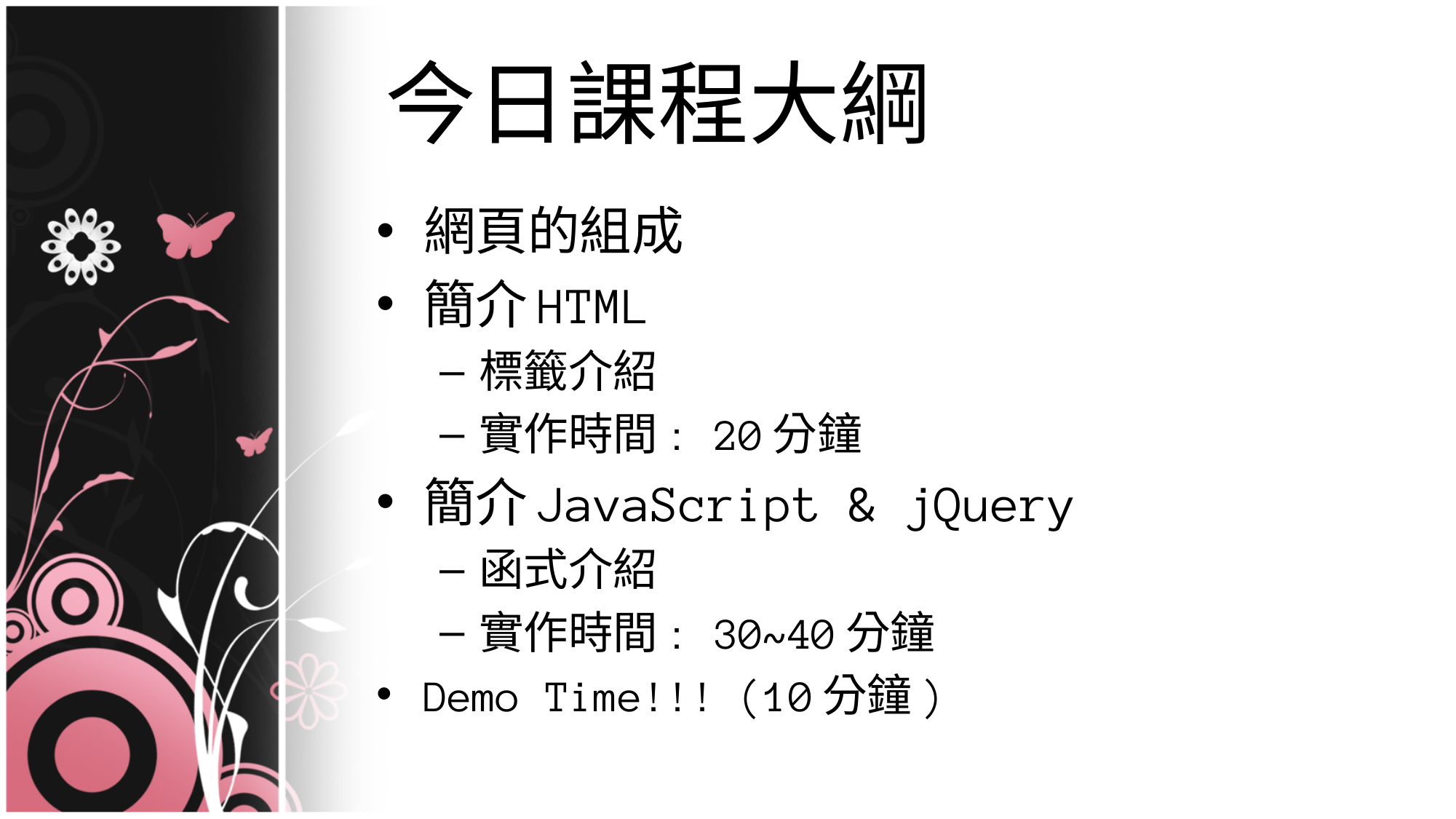

# 今日課程大綱
網頁的組成
簡介HTML
標籤介紹
實作時間: 20分鐘
簡介JavaScript & jQuery
函式介紹
實作時間: 30~40分鐘
Demo Time!!! (10分鐘)